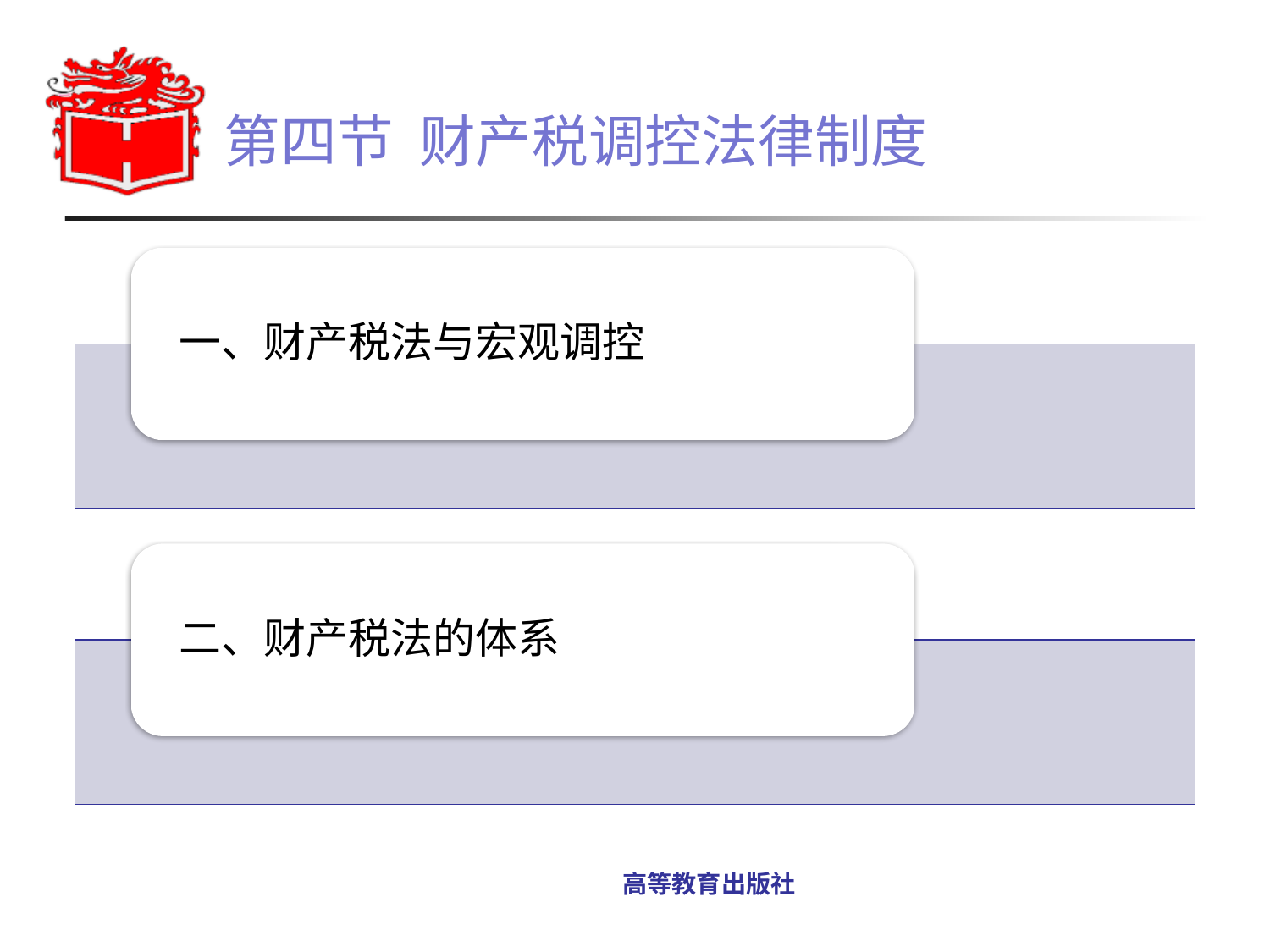

# 第四节  财产税调控法律制度
一、财产税法与宏观调控
二、财产税法的体系

高等教育出版社